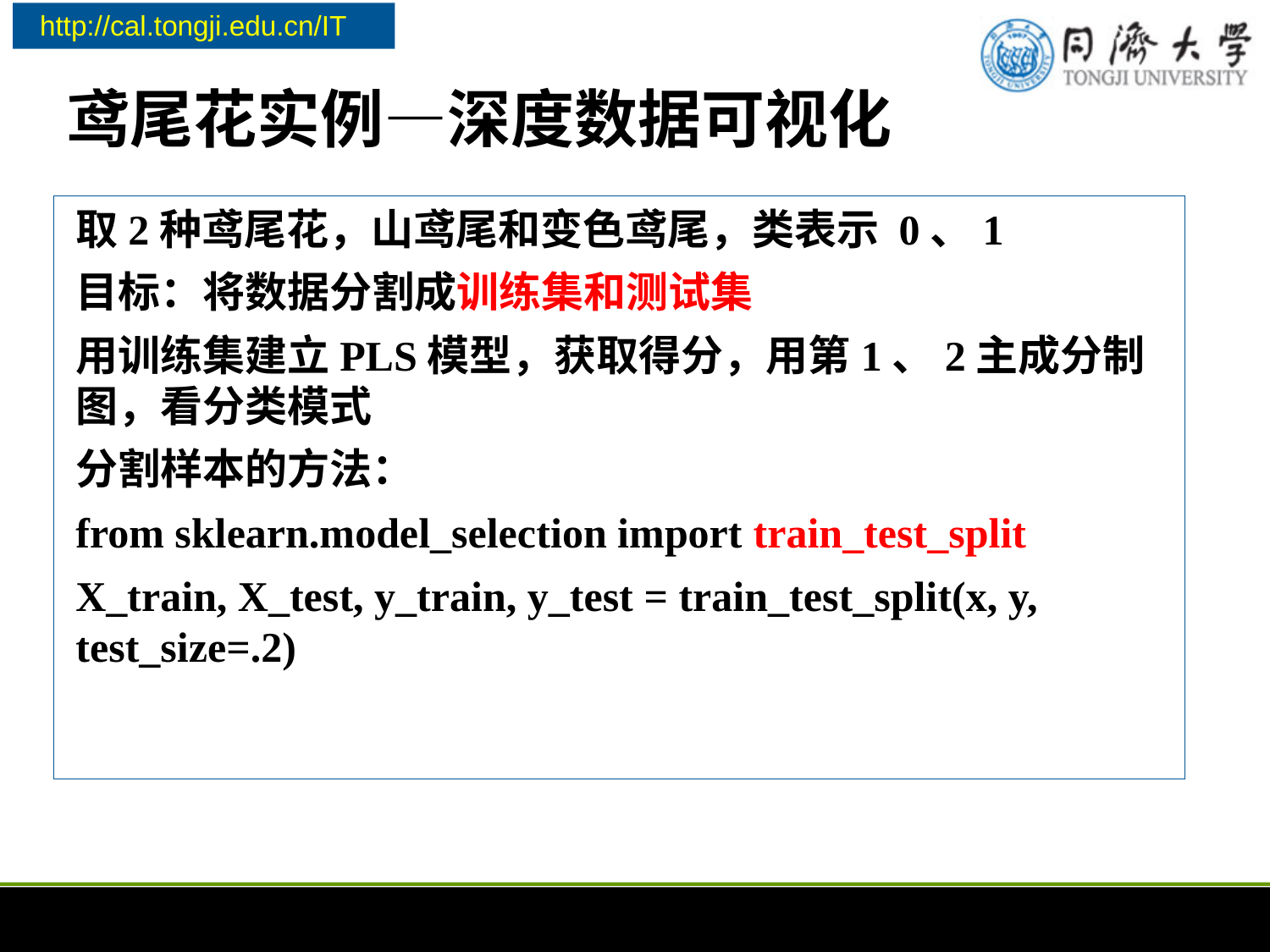

# 鸢尾花实例—深度数据可视化
取2种鸢尾花，山鸢尾和变色鸢尾，类表示 0、1
目标：将数据分割成训练集和测试集
用训练集建立PLS模型，获取得分，用第1、2主成分制图，看分类模式
分割样本的方法：
from sklearn.model_selection import train_test_split
X_train, X_test, y_train, y_test = train_test_split(x, y, test_size=.2)